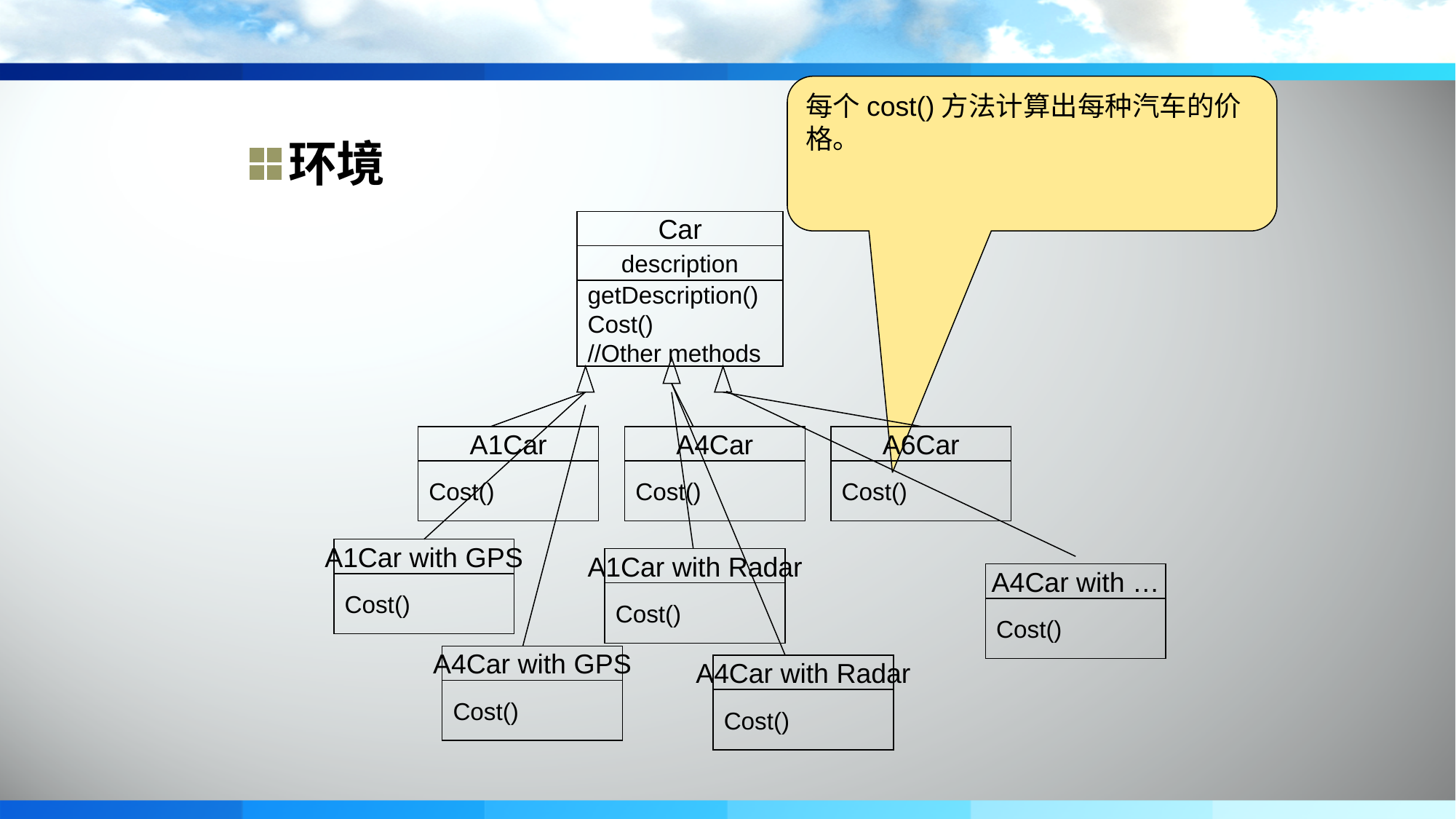

每个cost()方法计算出每种汽车的价格。
环境

Car
description
getDescription()
Cost()
//Other methods

A1Car
Cost()
A4Car
Cost()
A6Car
Cost()
A1Car with GPS
Cost()
A1Car with Radar
Cost()
A4Car with …
Cost()
A4Car with GPS
Cost()
A4Car with Radar
Cost()